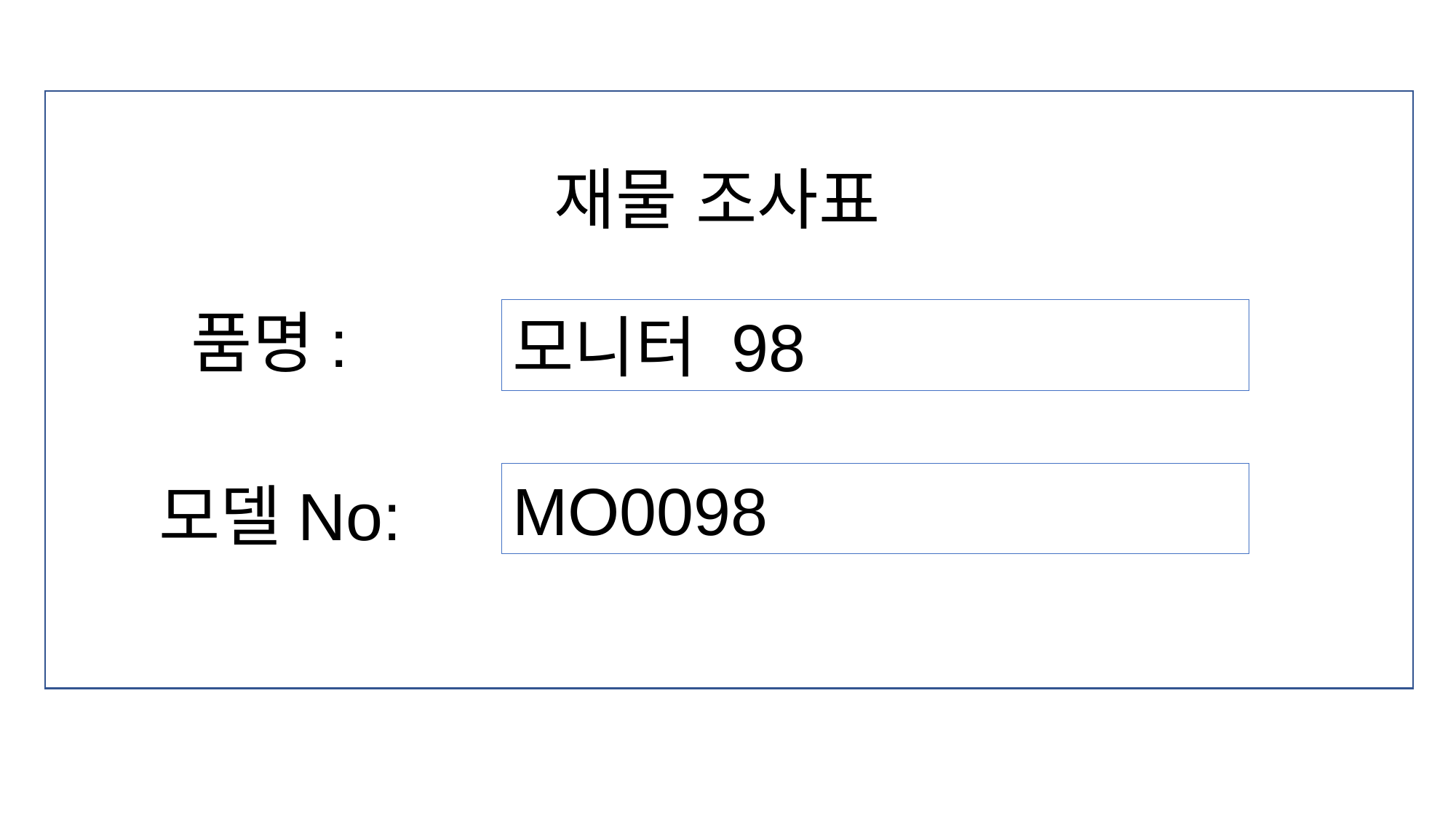

재물 조사표
품명:
모니터 98
MO0098
모델No: